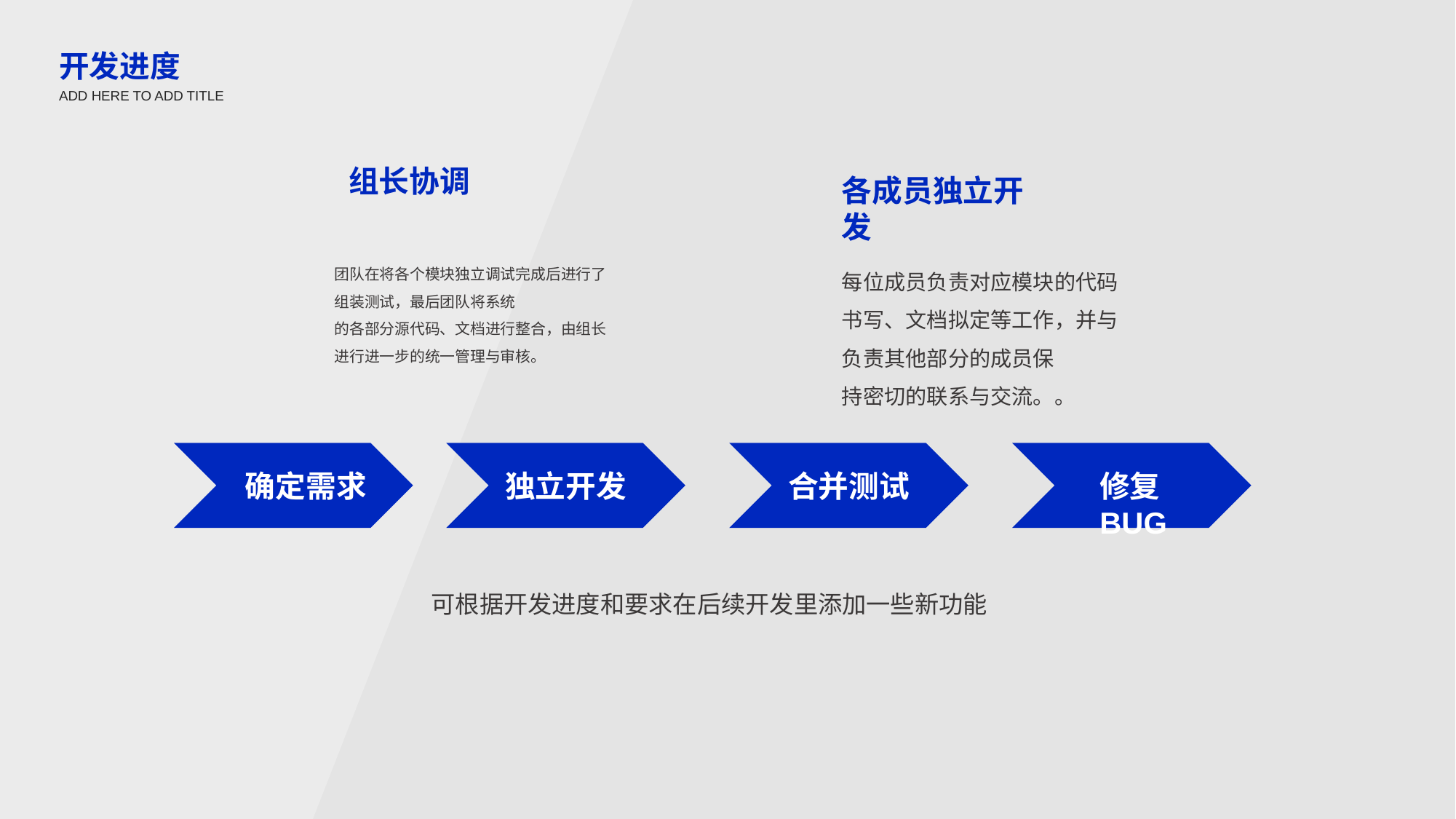

开发进度
ADD HERE TO ADD TITLE
组长协调
各成员独立开发
团队在将各个模块独立调试完成后进行了组装测试，最后团队将系统
的各部分源代码、文档进行整合，由组长进行进一步的统一管理与审核。
每位成员负责对应模块的代码书写、文档拟定等工作，并与负责其他部分的成员保
持密切的联系与交流。。

确定需求
独立开发
合并测试
修复BUG
可根据开发进度和要求在后续开发里添加一些新功能